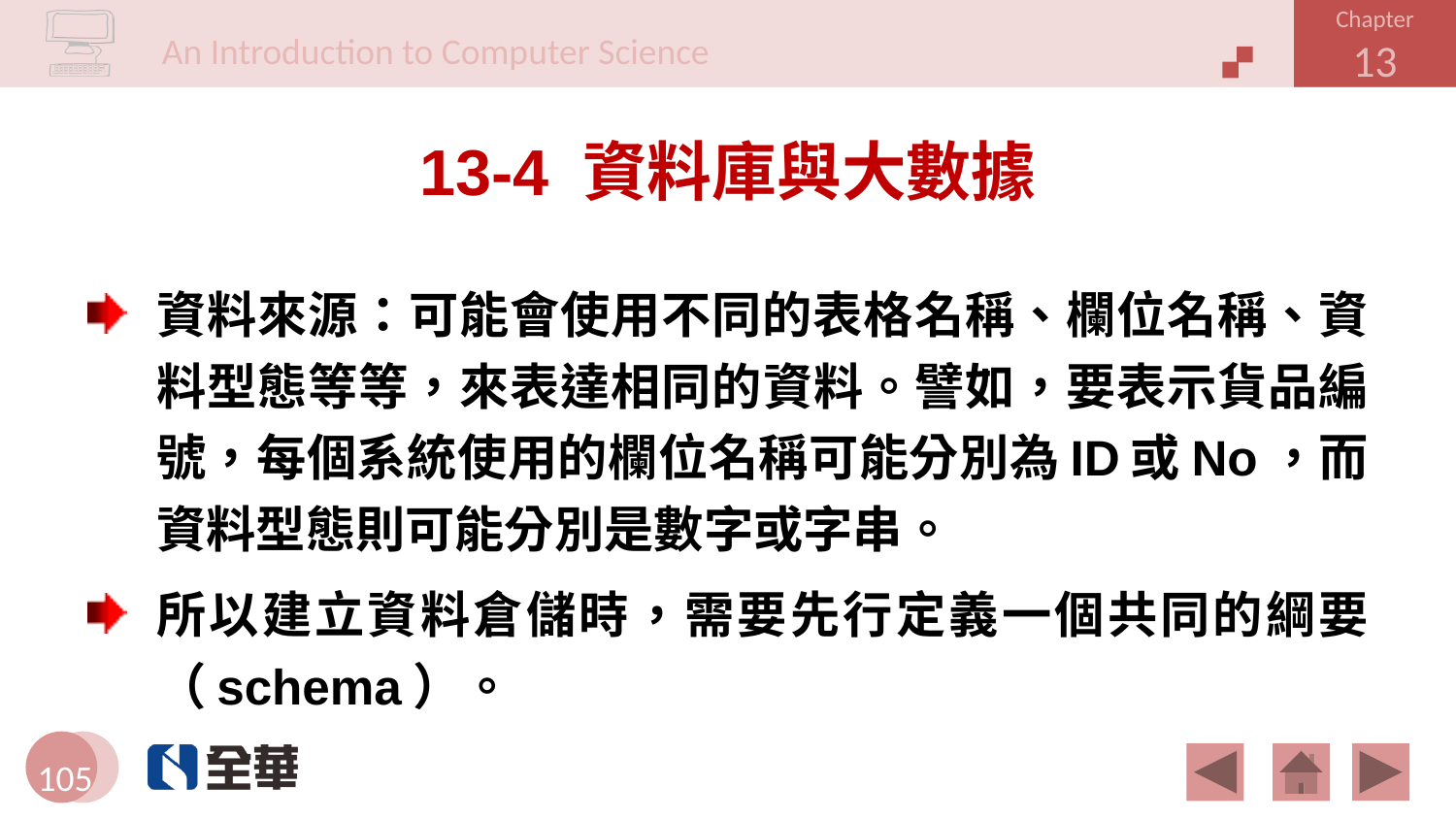

# 13-4 資料庫與大數據
資料來源：可能會使用不同的表格名稱、欄位名稱、資料型態等等，來表達相同的資料。譬如，要表示貨品編號，每個系統使用的欄位名稱可能分別為ID或No，而資料型態則可能分別是數字或字串。
所以建立資料倉儲時，需要先行定義一個共同的綱要（schema）。